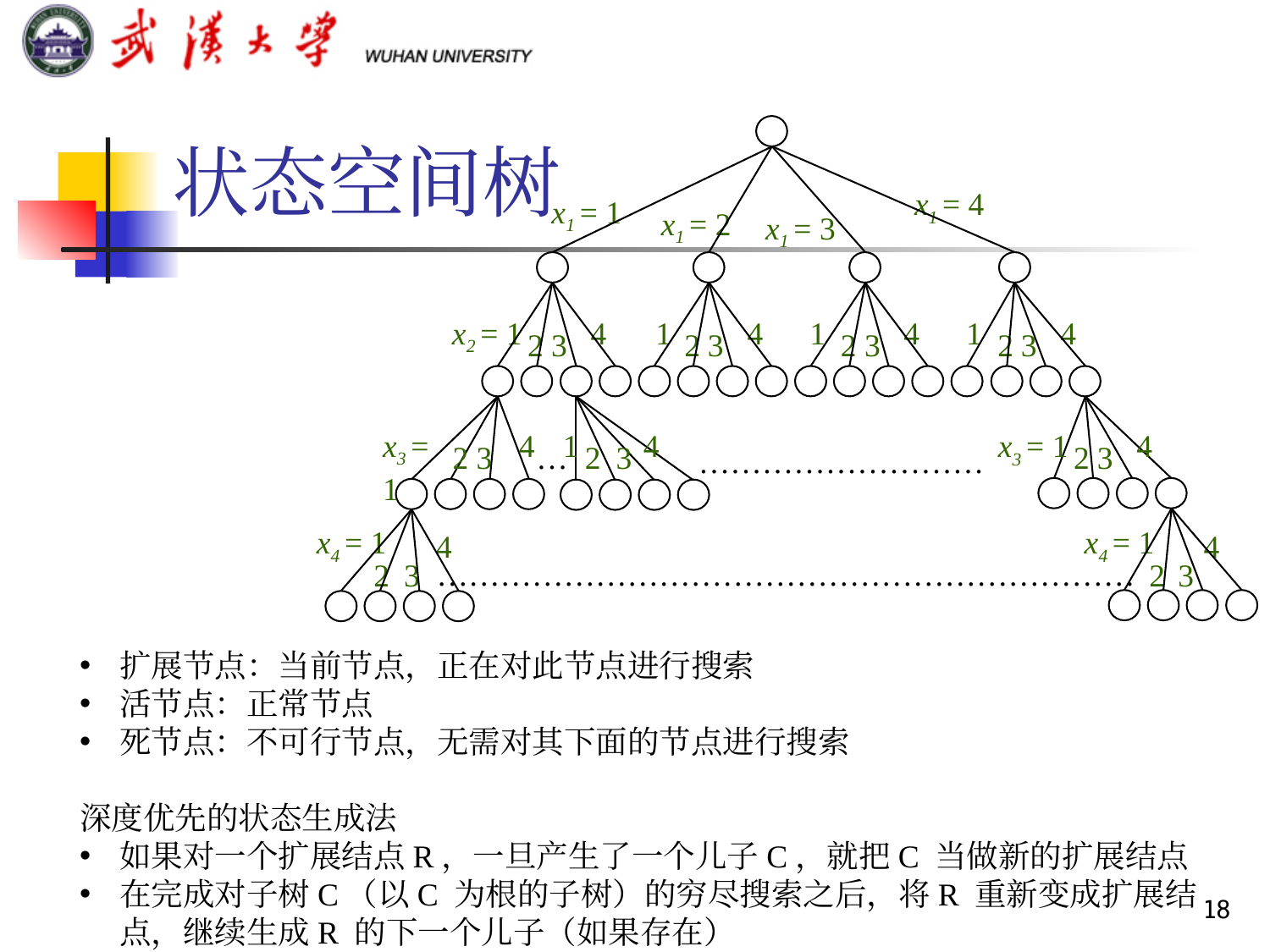

# 状态空间树

…
………………………

…………………………………………………………

x1 = 4
x1 = 1
x1 = 2
x1 = 3
x2 = 1
4
1
4
1
4
1
4
2
3
2
3
2
3
2
3
x3 = 1
4
2
3
1
4
2
3
x3 = 1
4
2
3
x4 = 1
x4 = 1
4
4
2
3
2
3
扩展节点：当前节点，正在对此节点进行搜索
活节点：正常节点
死节点：不可行节点，无需对其下面的节点进行搜索

深度优先的状态生成法
如果对一个扩展结点R，一旦产生了一个儿子C，就把C 当做新的扩展结点
在完成对子树C（以C 为根的子树）的穷尽搜索之后，将R 重新变成扩展结点，继续生成R 的下一个儿子（如果存在）
18